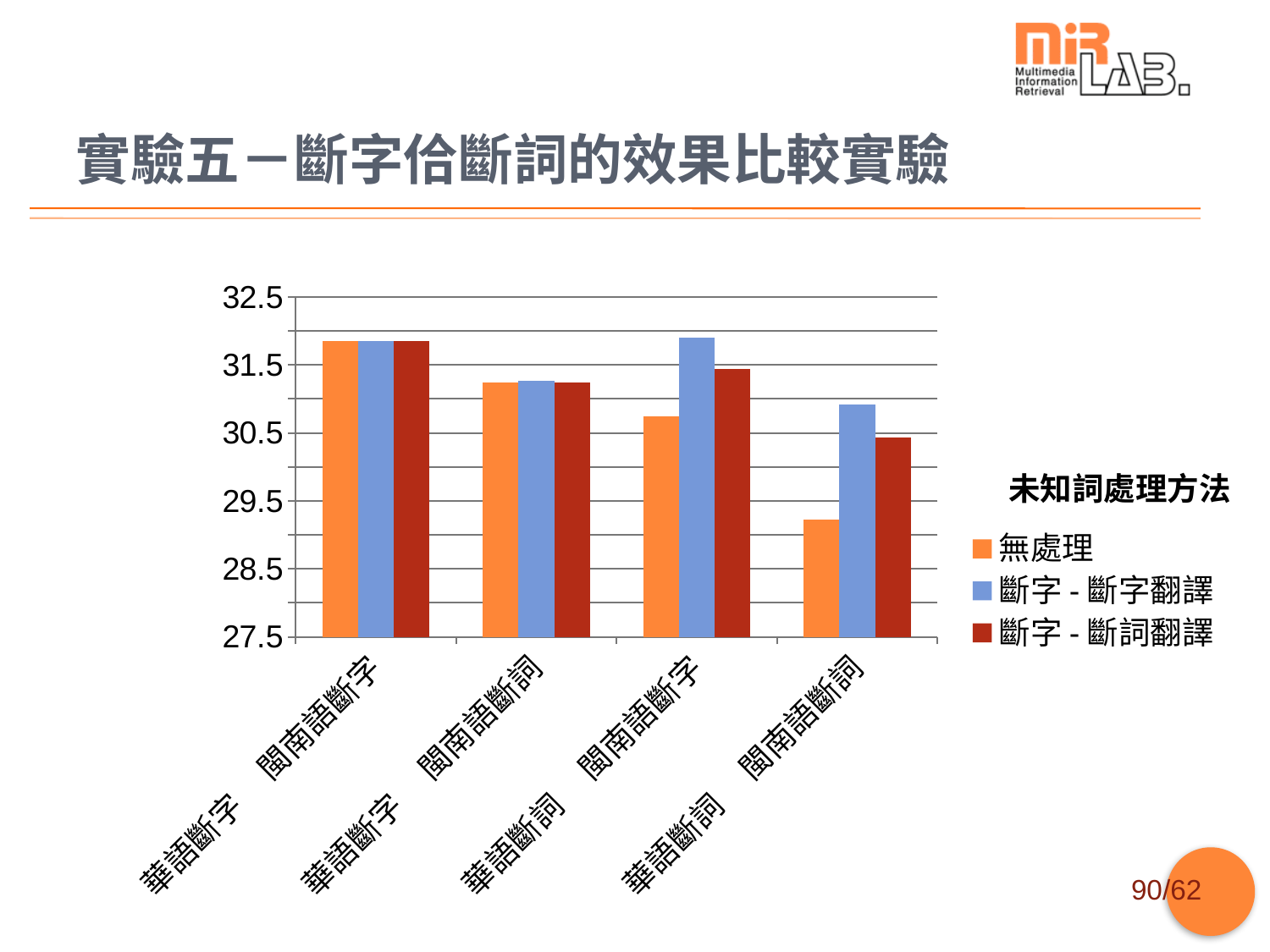

# 實驗五－斷字佮斷詞的效果比較實驗

### Chart

| Category | 無處理 | 斷字-斷字翻譯 | 斷字-斷詞翻譯 |
|---|---|---|---|
| 華語斷字    閩南語斷字 | 31.85 | 31.85 | 31.85 |
| 華語斷字    閩南語斷詞 | 31.24 | 31.26 | 31.24 |
| 華語斷詞    閩南語斷字 | 30.74 | 31.9 | 31.44 |
| 華語斷詞    閩南語斷詞 | 29.22 | 30.92 | 30.43 |
未知詞處理方法